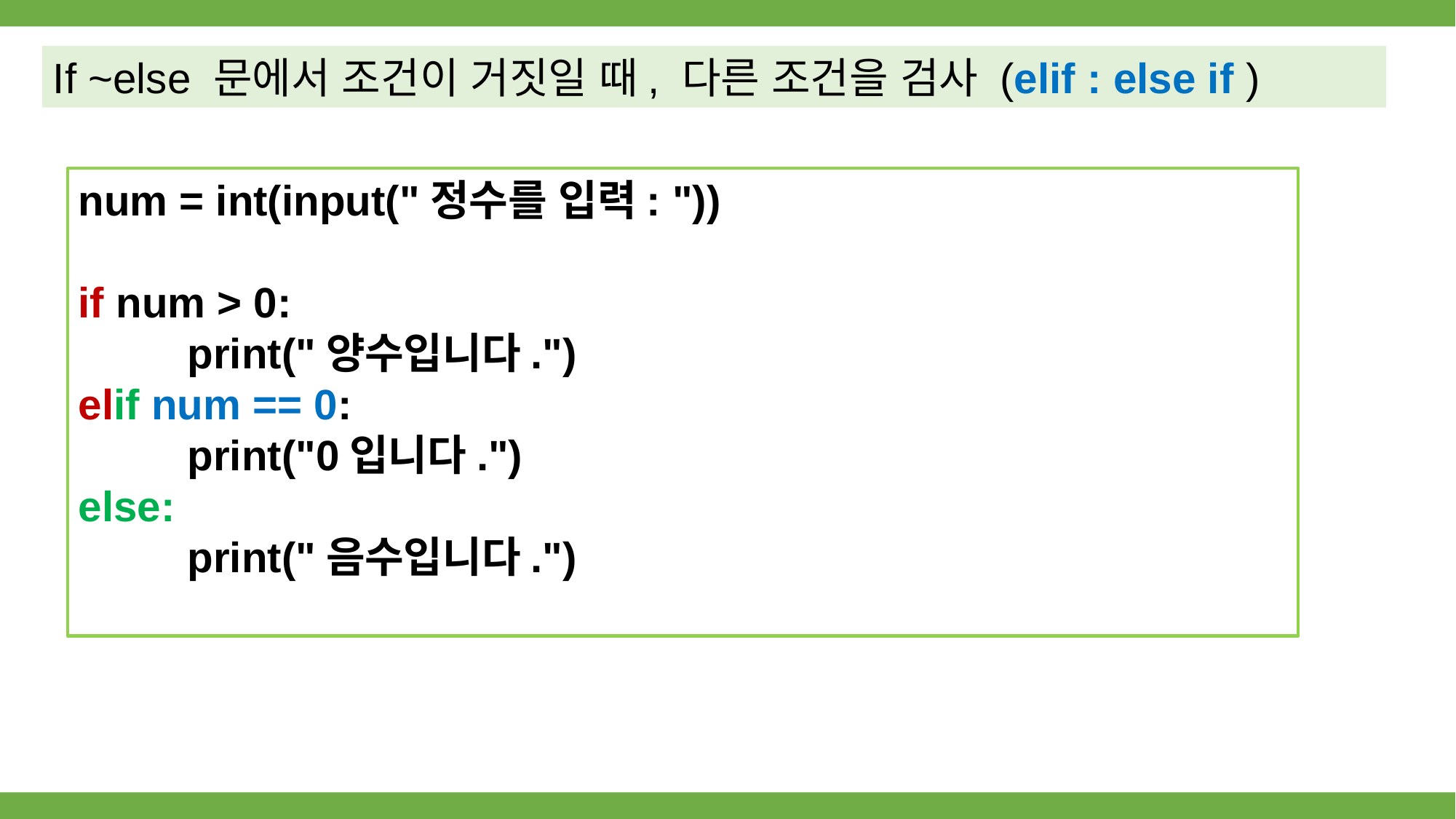

If ~else 문에서 조건이 거짓일 때, 다른 조건을 검사 (elif : else if )
num = int(input("정수를 입력: "))

if num > 0:
	print("양수입니다.")
elif num == 0:
	print("0입니다.")
else:
	print("음수입니다.")